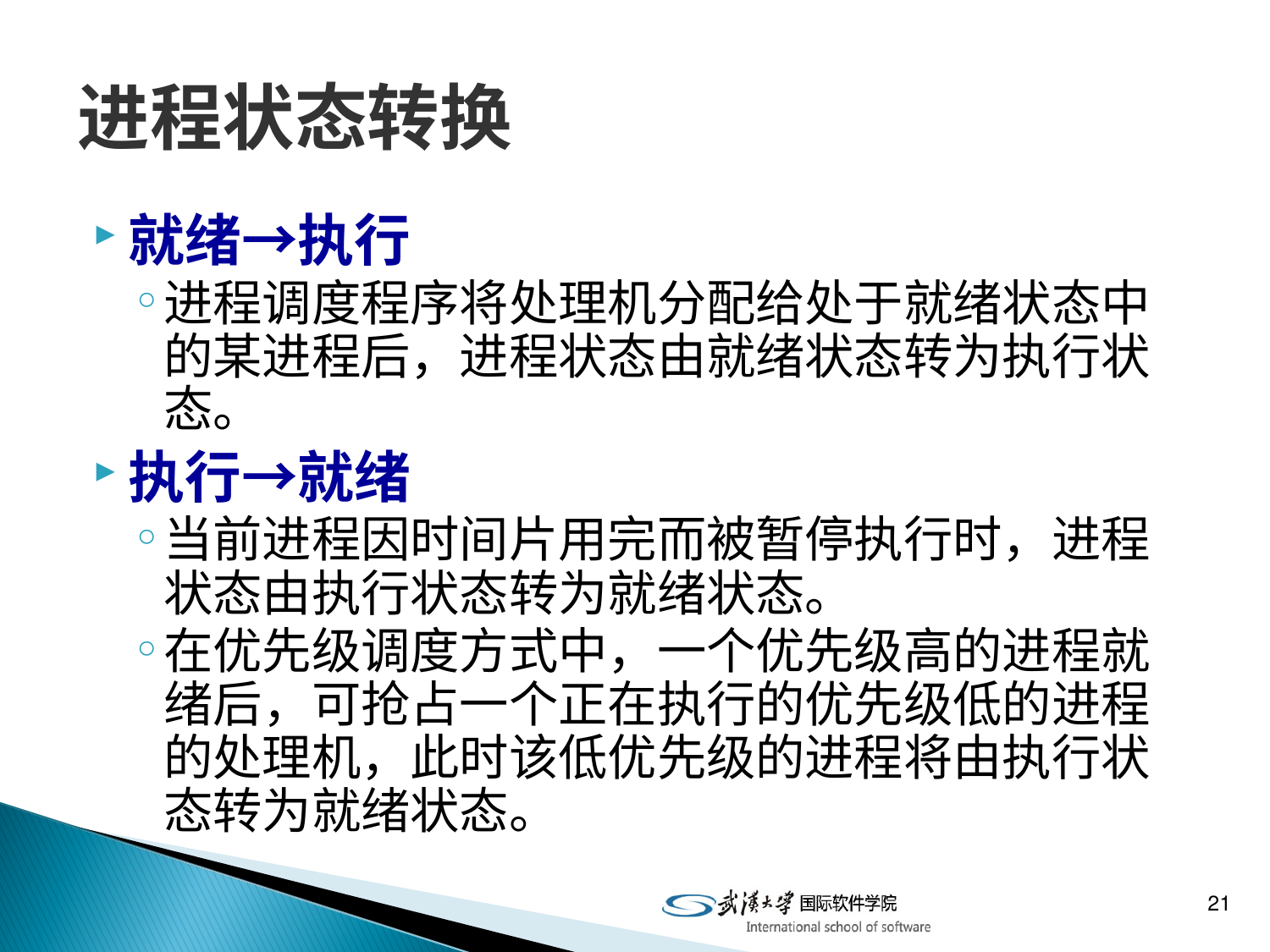

# 进程状态转换
就绪→执行
进程调度程序将处理机分配给处于就绪状态中的某进程后，进程状态由就绪状态转为执行状态。
执行→就绪
当前进程因时间片用完而被暂停执行时，进程状态由执行状态转为就绪状态。
在优先级调度方式中，一个优先级高的进程就绪后，可抢占一个正在执行的优先级低的进程的处理机，此时该低优先级的进程将由执行状态转为就绪状态。